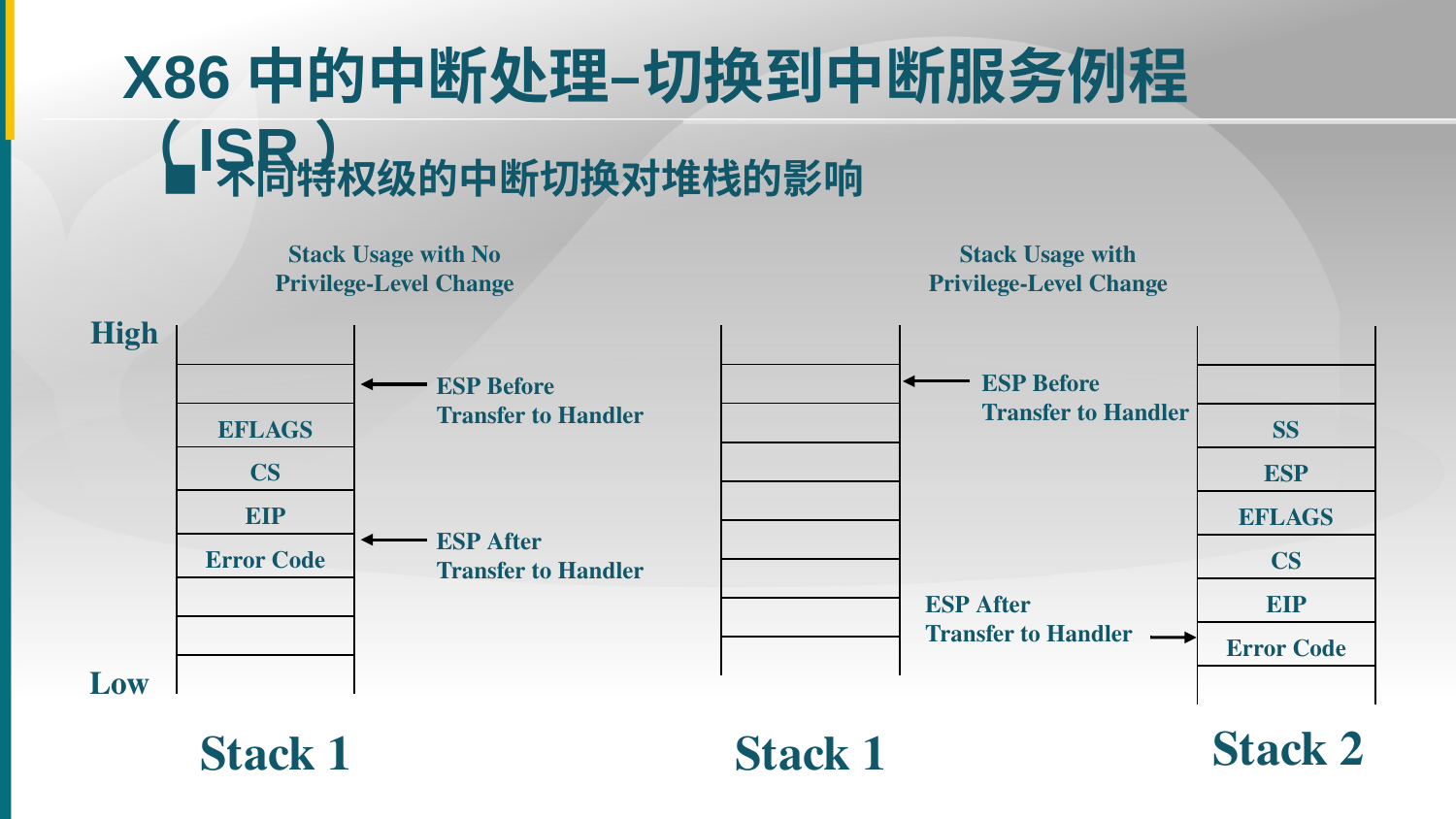

X86中的中断处理–切换到中断服务例程（ISR）
■ 不同特权级的中断切换对堆栈的影响
Stack Usage with No
Privilege-Level Change
Stack Usage with
Privilege-Level Change
High
|  |
| --- |
|  |
| EFLAGS |
| CS |
| EIP |
| Error Code |
|  |
|  |
|  |
|  |
| --- |
|  |
|  |
|  |
|  |
|  |
|  |
|  |
|  |
|  |
| --- |
|  |
| SS |
| ESP |
| EFLAGS |
| CS |
| EIP |
| Error Code |
|  |
ESP Before
Transfer to Handler
ESP Before
Transfer to Handler
ESP After
Transfer to Handler
ESP After
Transfer to Handler
Low
Stack 2
Stack 1
Stack 1